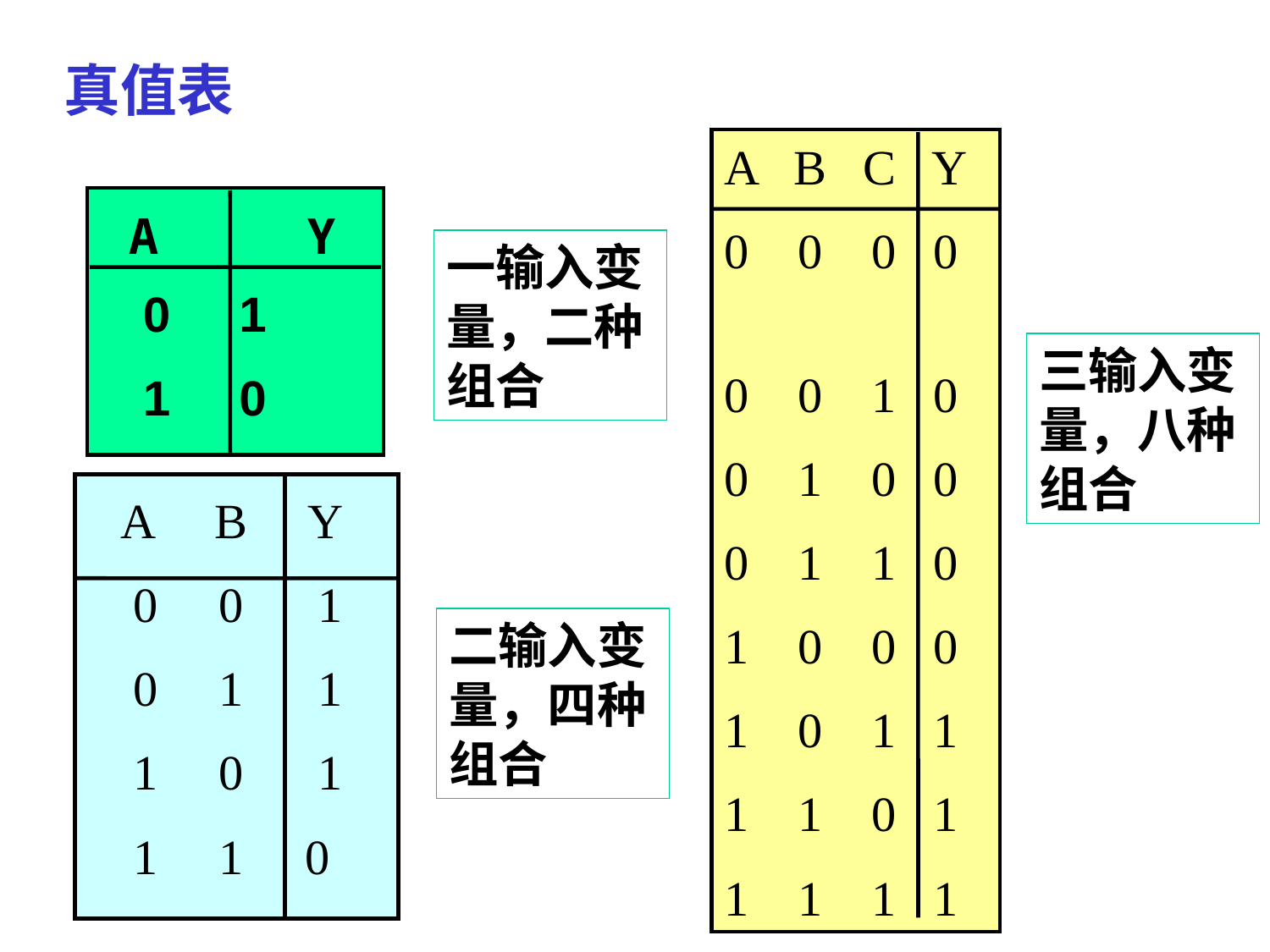

真值表
A   B   C   Y
0    0    0   0
0    0    1   0
0    1    0   0
0    1    1   0
1    0    0   0
1    0    1   1
1    1    0   1
1    1    1   1

A     Y

0     1
1     0
一输入变量，二种组合
三输入变量，八种组合

  A     B     Y
   0     0      1
   0     1      1
   1     0      1
   1     1     0

二输入变量，四种组合